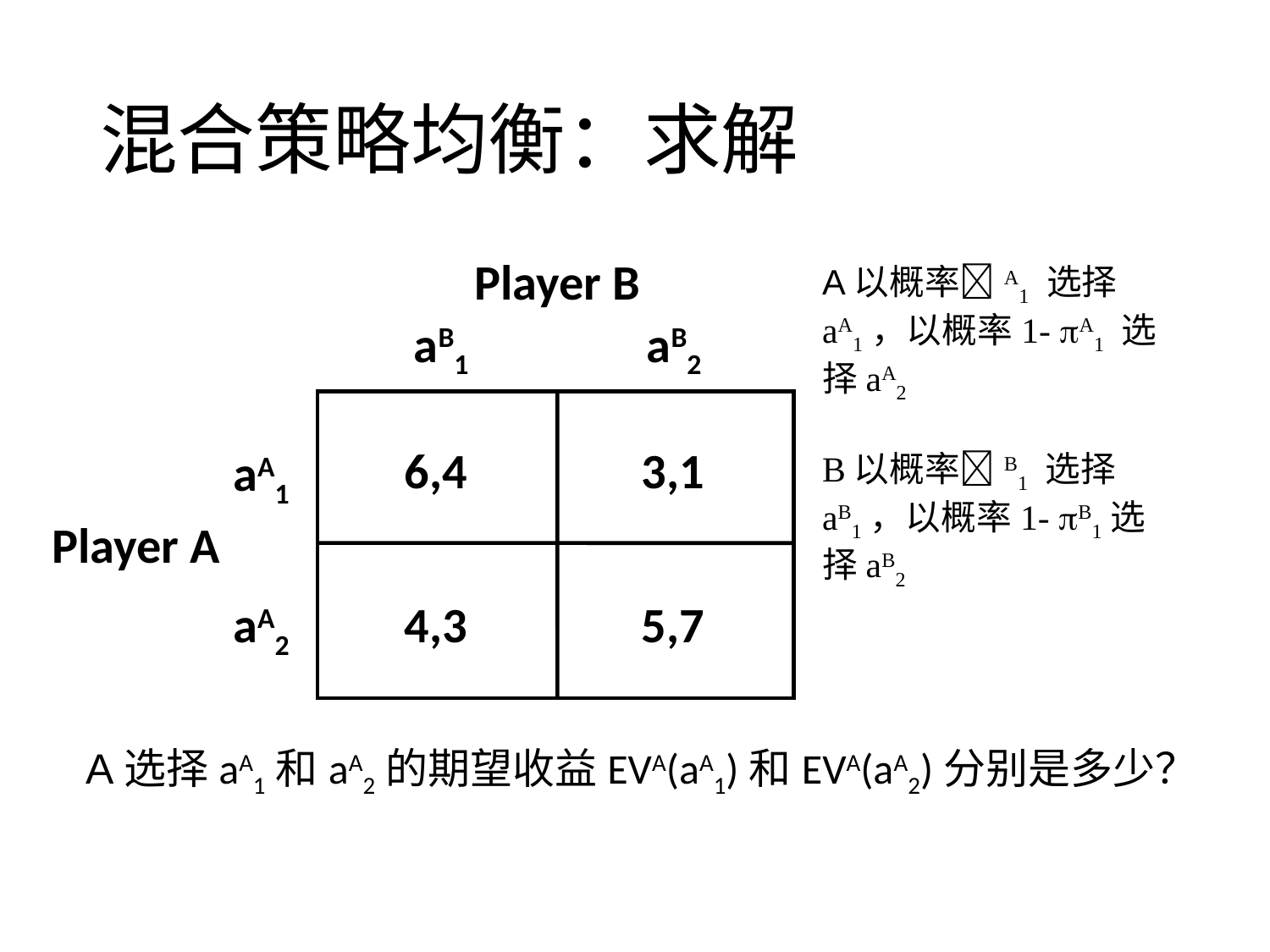

# 混合策略均衡：求解
Player B

A以概率πA1 选择aA1，以概率1- πA1 选择aA2
B以概率πB1 选择aB1，以概率1- πB1选择aB2

aB1
aB2

6,4
3,1
aA1
Player A
4,3
5,7
aA2
A选择aA1和aA2的期望收益EVA(aA1)和EVA(aA2)分别是多少？